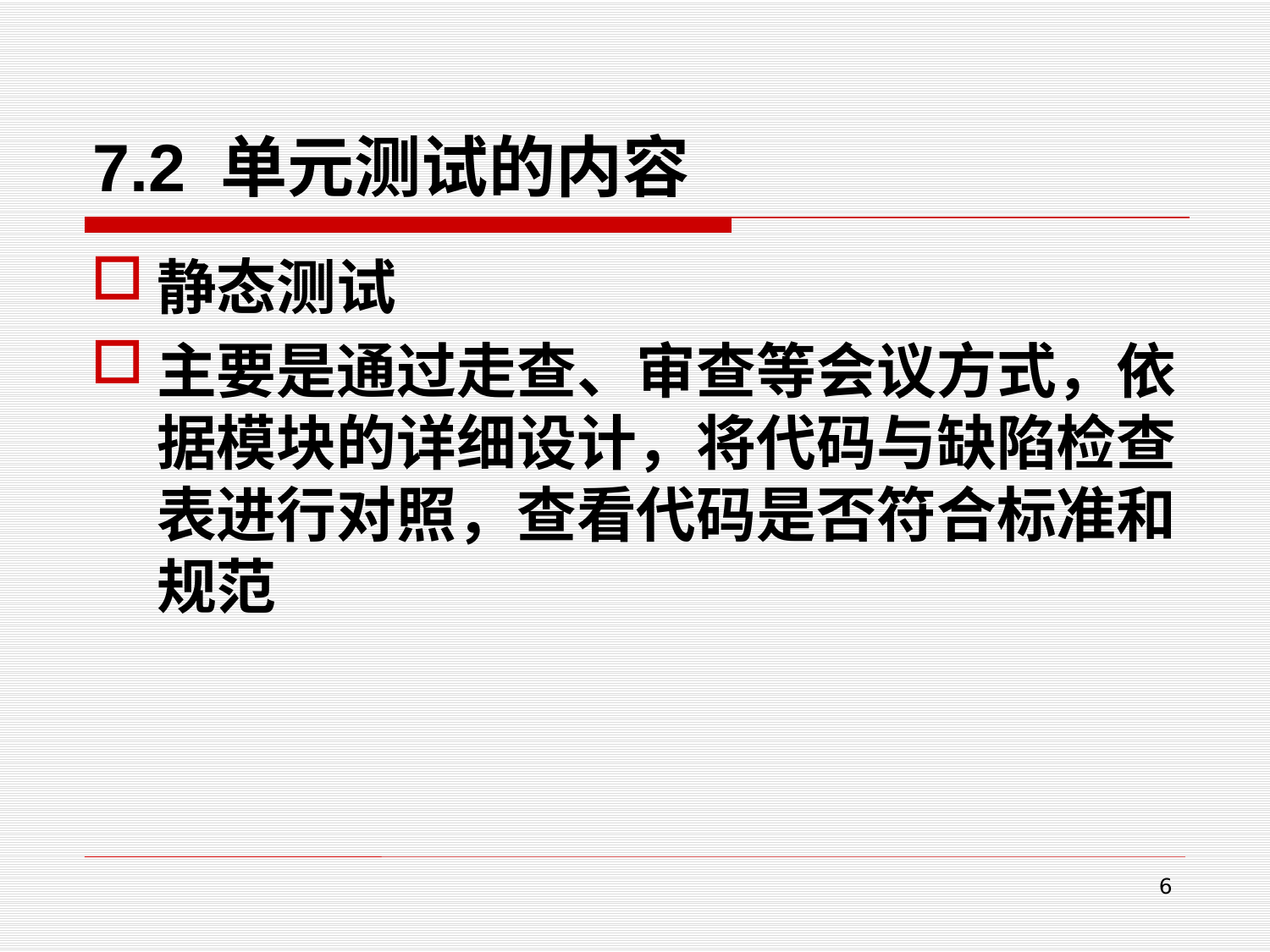

# 7.2 单元测试的内容
静态测试
主要是通过走查、审查等会议方式，依据模块的详细设计，将代码与缺陷检查表进行对照，查看代码是否符合标准和规范
6